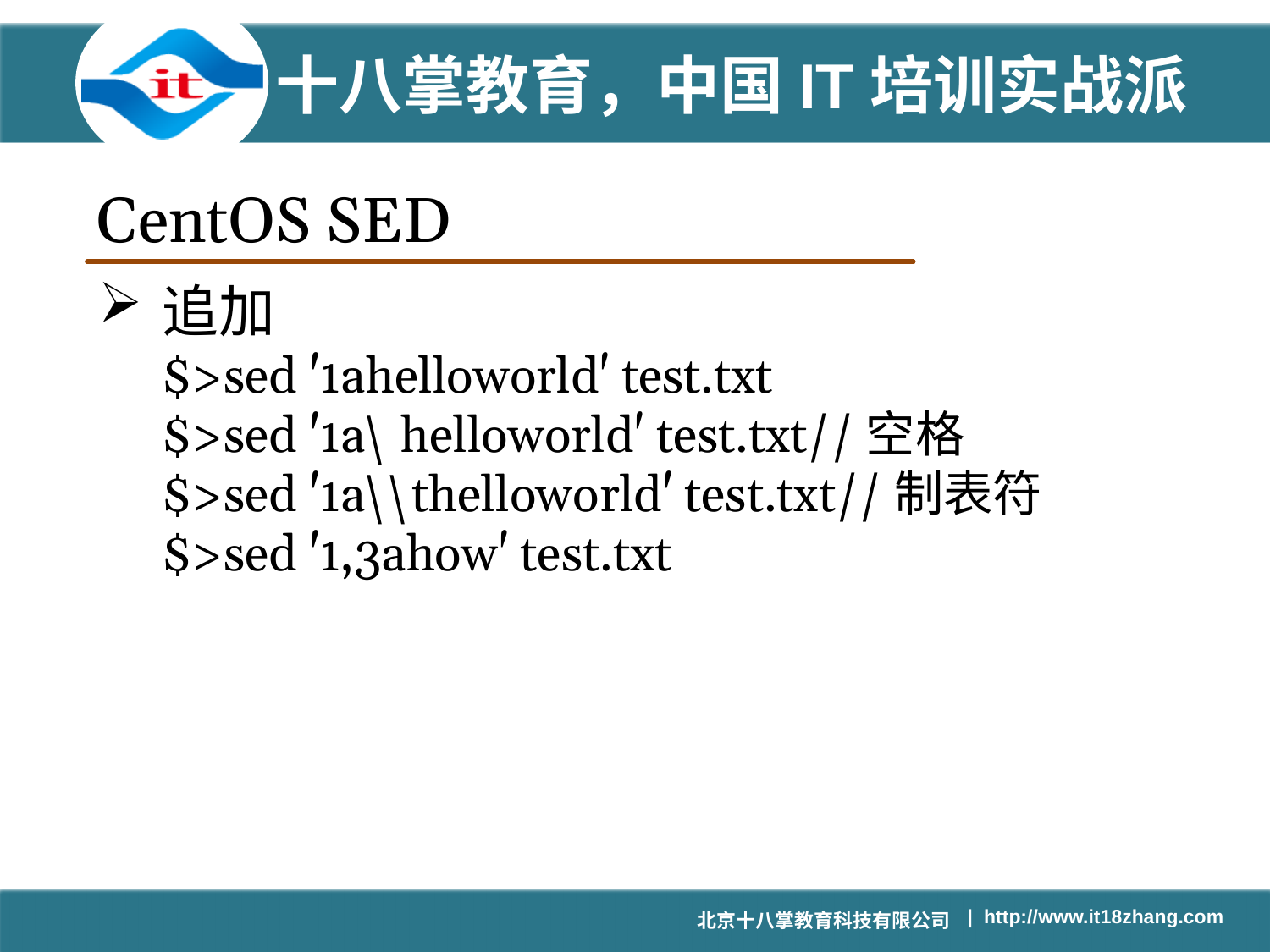

# CentOS SED
追加
$>sed '1ahelloworld' test.txt
$>sed '1a\ helloworld' test.txt//空格
$>sed '1a\\thelloworld' test.txt//制表符
$>sed '1,3ahow' test.txt